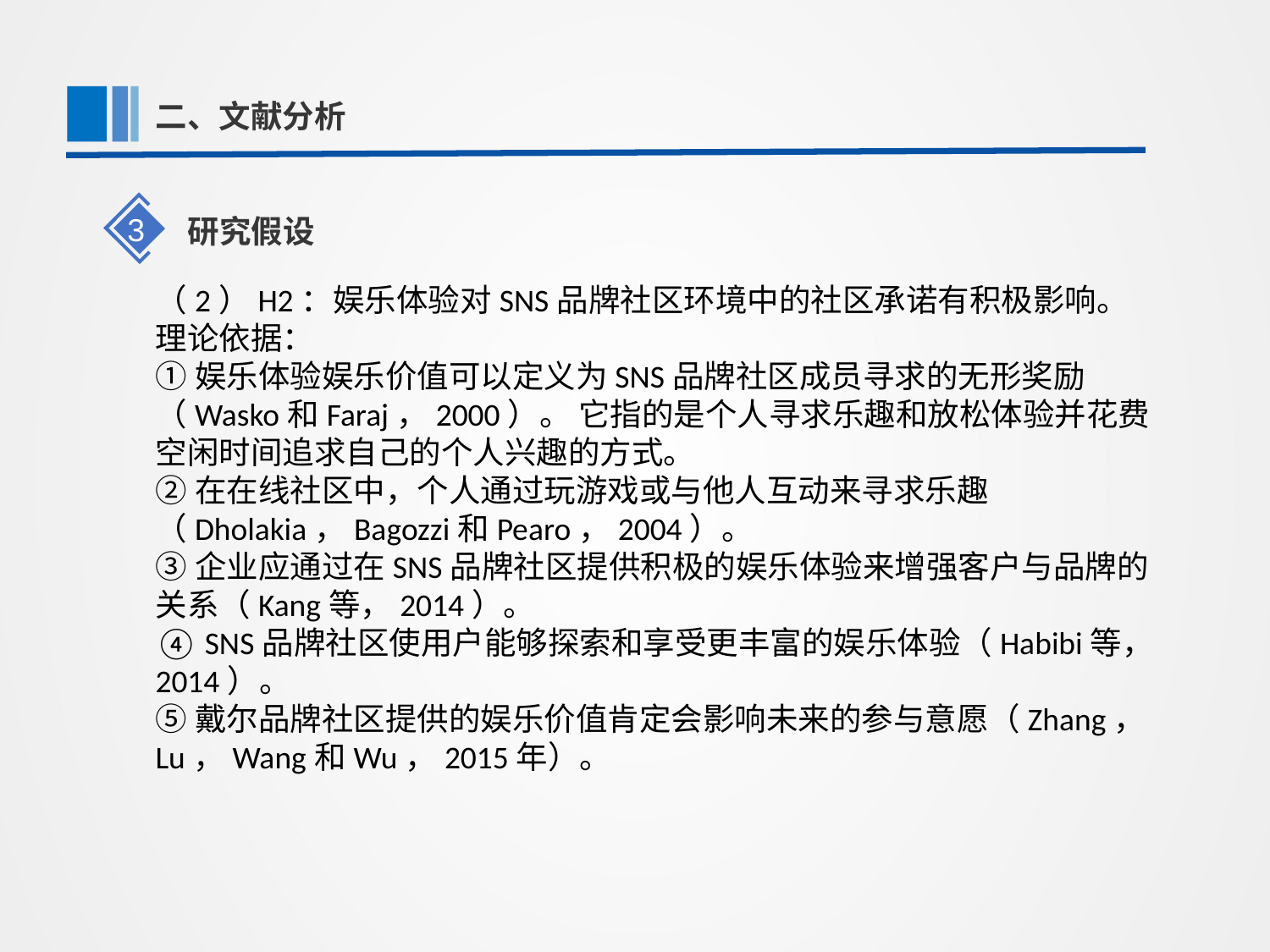

第一部分

二、文献分析

3
研究假设
（2）H2：娱乐体验对SNS品牌社区环境中的社区承诺有积极影响。
理论依据：
①娱乐体验娱乐价值可以定义为SNS品牌社区成员寻求的无形奖励（Wasko和Faraj，2000）。 它指的是个人寻求乐趣和放松体验并花费空闲时间追求自己的个人兴趣的方式。
②在在线社区中，个人通过玩游戏或与他人互动来寻求乐趣（Dholakia，Bagozzi和Pearo，2004）。
③企业应通过在SNS品牌社区提供积极的娱乐体验来增强客户与品牌的关系（Kang等，2014）。
④ SNS品牌社区使用户能够探索和享受更丰富的娱乐体验（Habibi等，2014）。
⑤戴尔品牌社区提供的娱乐价值肯定会影响未来的参与意愿（Zhang，Lu，Wang和Wu，2015年）。